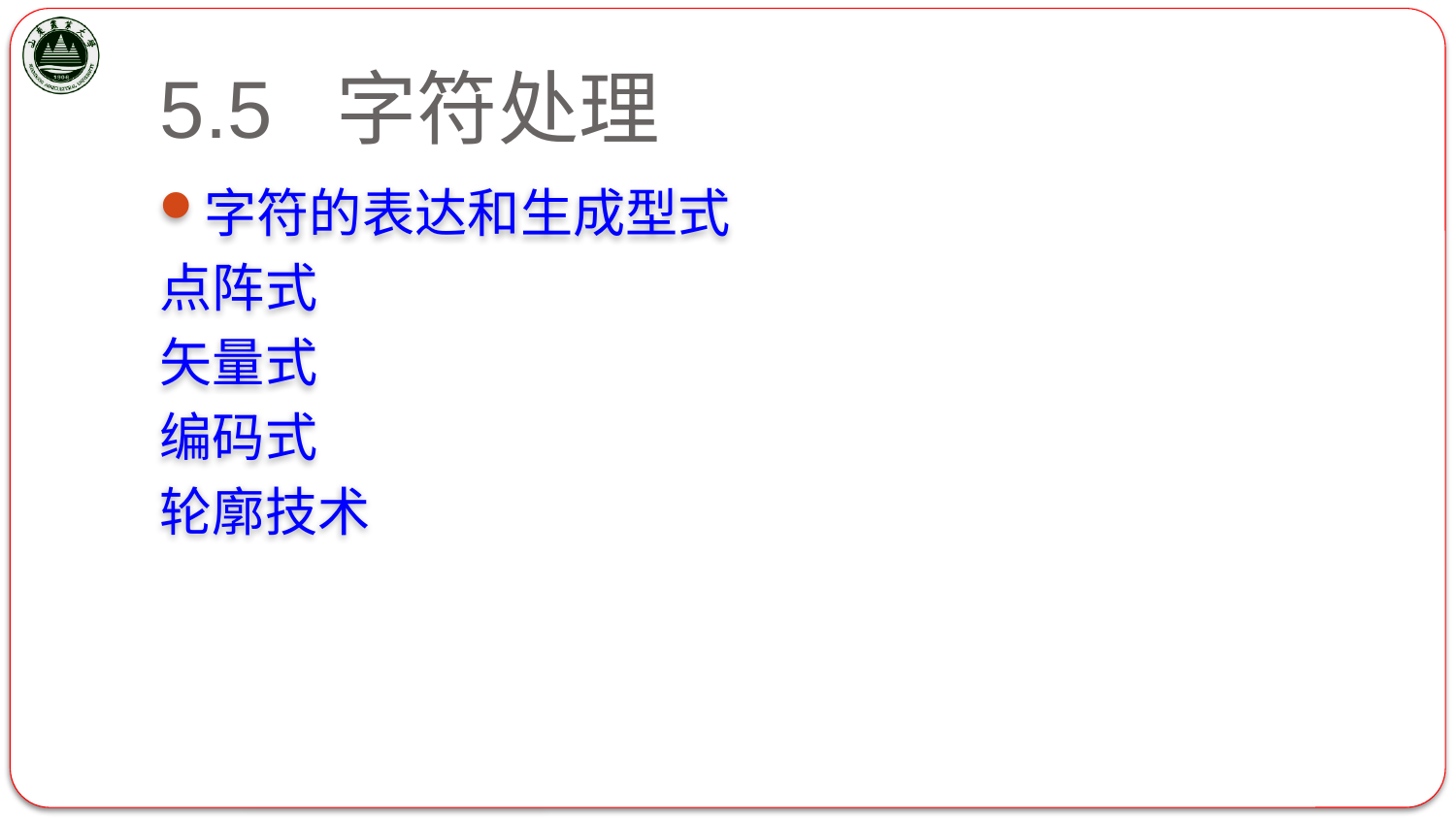

# 5.5  字符处理
字符的表达和生成型式
点阵式
矢量式
编码式
轮廓技术